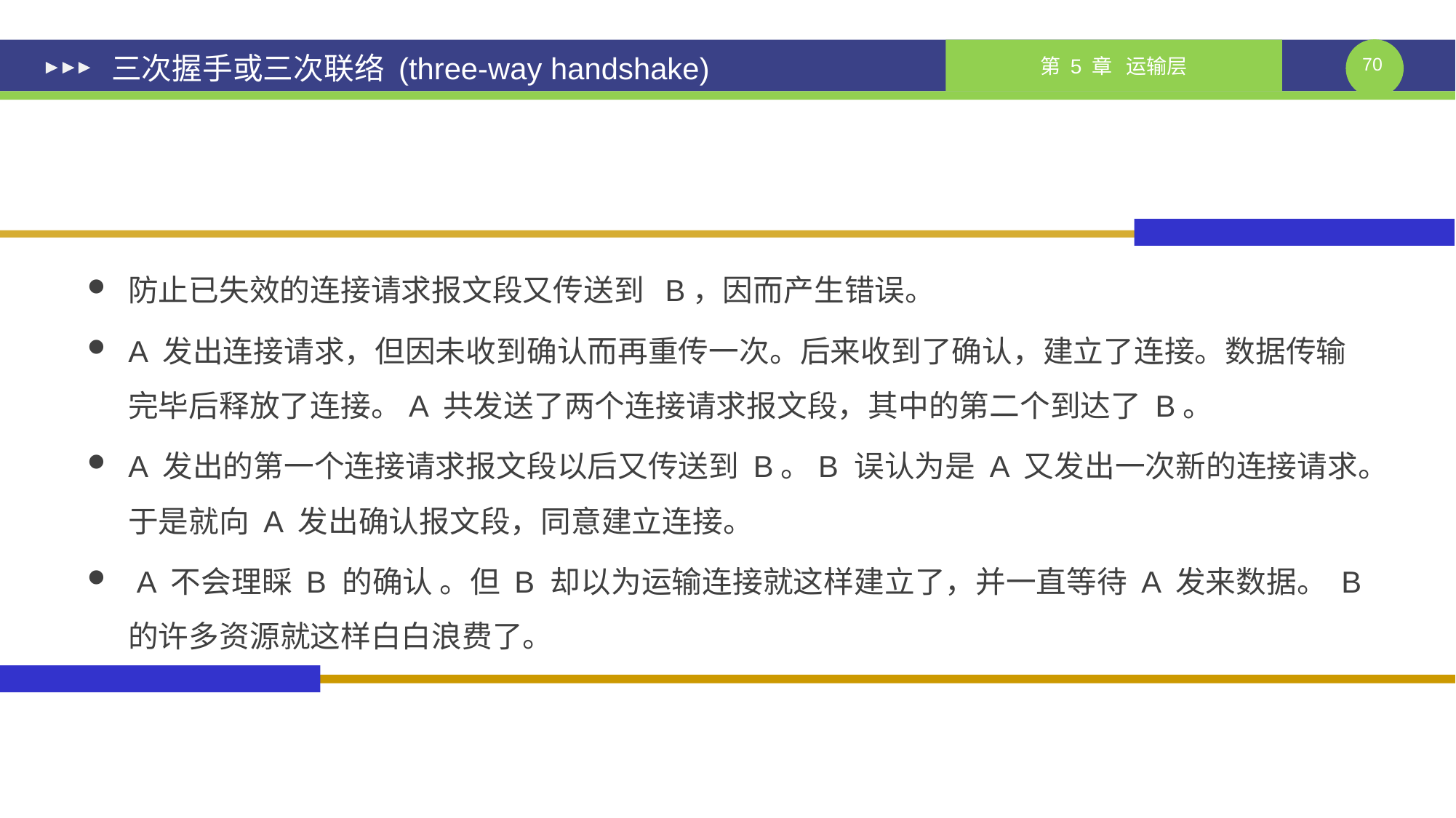

# 三次握手或三次联络 (three-way handshake)

防止已失效的连接请求报文段又传送到  B，因而产生错误。
A 发出连接请求，但因未收到确认而再重传一次。后来收到了确认，建立了连接。数据传输完毕后释放了连接。A 共发送了两个连接请求报文段，其中的第二个到达了 B。
A 发出的第一个连接请求报文段以后又传送到 B。B 误认为是 A 又发出一次新的连接请求。于是就向 A 发出确认报文段，同意建立连接。
 A 不会理睬 B 的确认 。但 B 却以为运输连接就这样建立了，并一直等待 A 发来数据。 B 的许多资源就这样白白浪费了。

课件制作人：谢钧  谢希仁